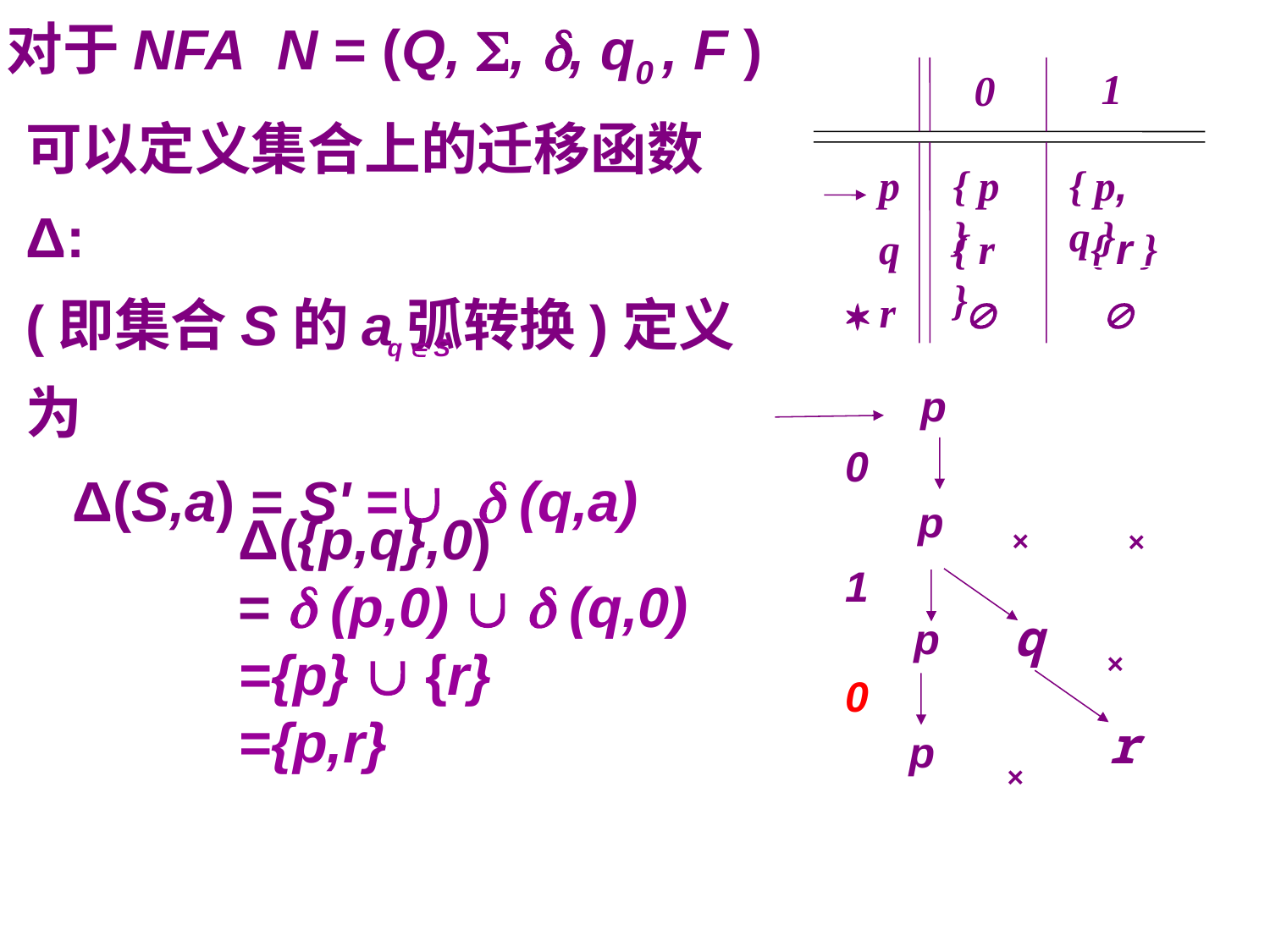

对于NFA  N = (Q, Σ, δ, q0 , F )
1

0

可以定义集合上的迁移函数Δ:
(即集合S的a弧转换)定义为
   Δ(S,a) = S' =∪  δ (q,a)

q ∈ S

p
{ p }
{ p, q }

q
{ r }
{ r }
∗ r
∅
∅
   p

0

×
×
p
Δ({p,q},0)
= δ (p,0) ∪ δ (q,0)
={p} ∪ {r}
={p,r}
1

q
×
p
0

r
p
×